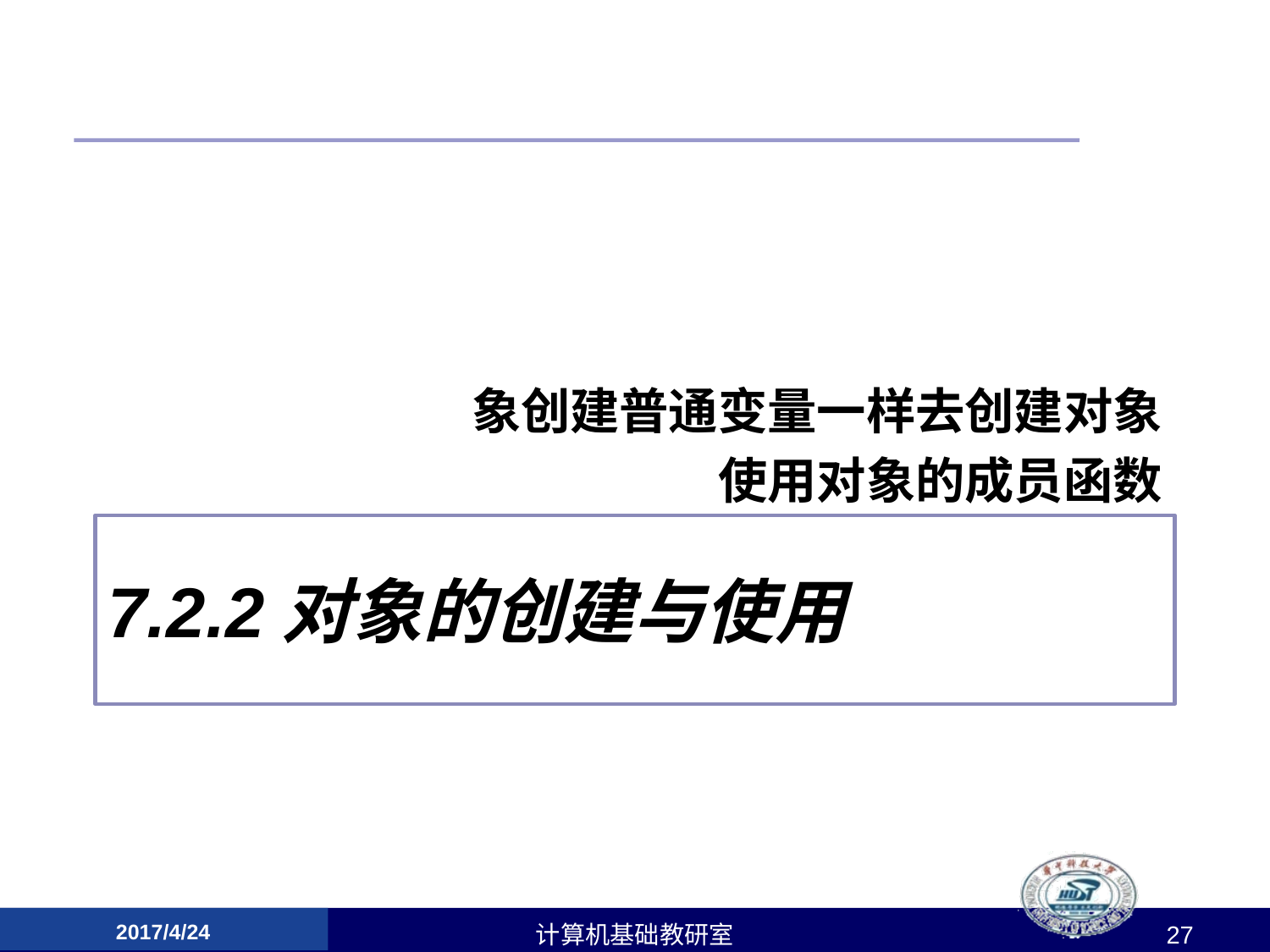

象创建普通变量一样去创建对象
使用对象的成员函数
# 7.2.2对象的创建与使用
2017/4/24
计算机基础教研室
27